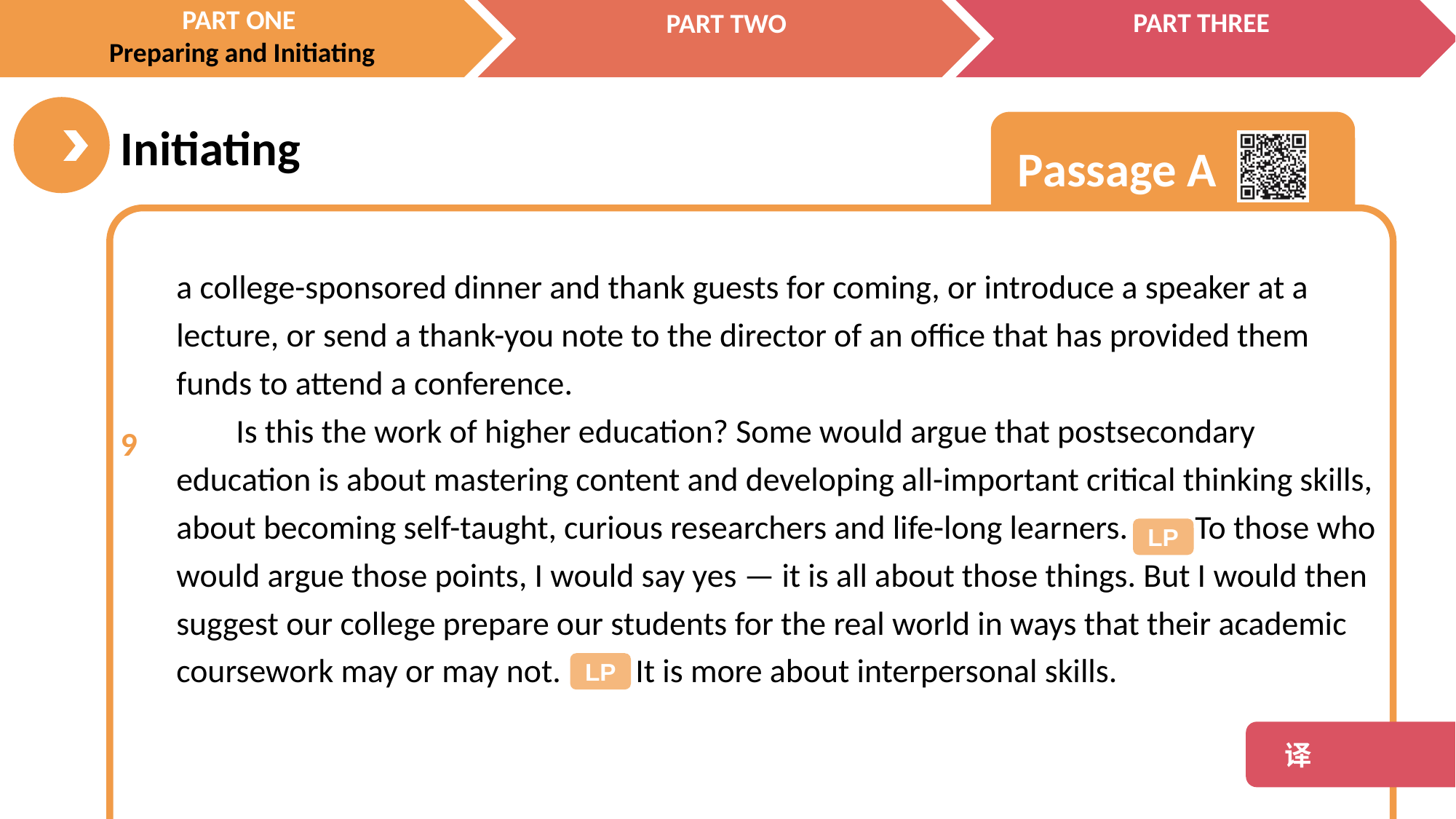

a college-sponsored dinner and thank guests for coming, or introduce a speaker at a lecture, or send a thank-you note to the director of an office that has provided them funds to attend a conference.
        Is this the work of higher education? Some would argue that postsecondary education is about mastering content and developing all-important critical thinking skills, about becoming self-taught, curious researchers and life-long learners.         To those who would argue those points, I would say yes — it is all about those things. But I would then suggest our college prepare our students for the real world in ways that their academic coursework may or may not.          It is more about interpersonal skills.

9

LP
LP
   译